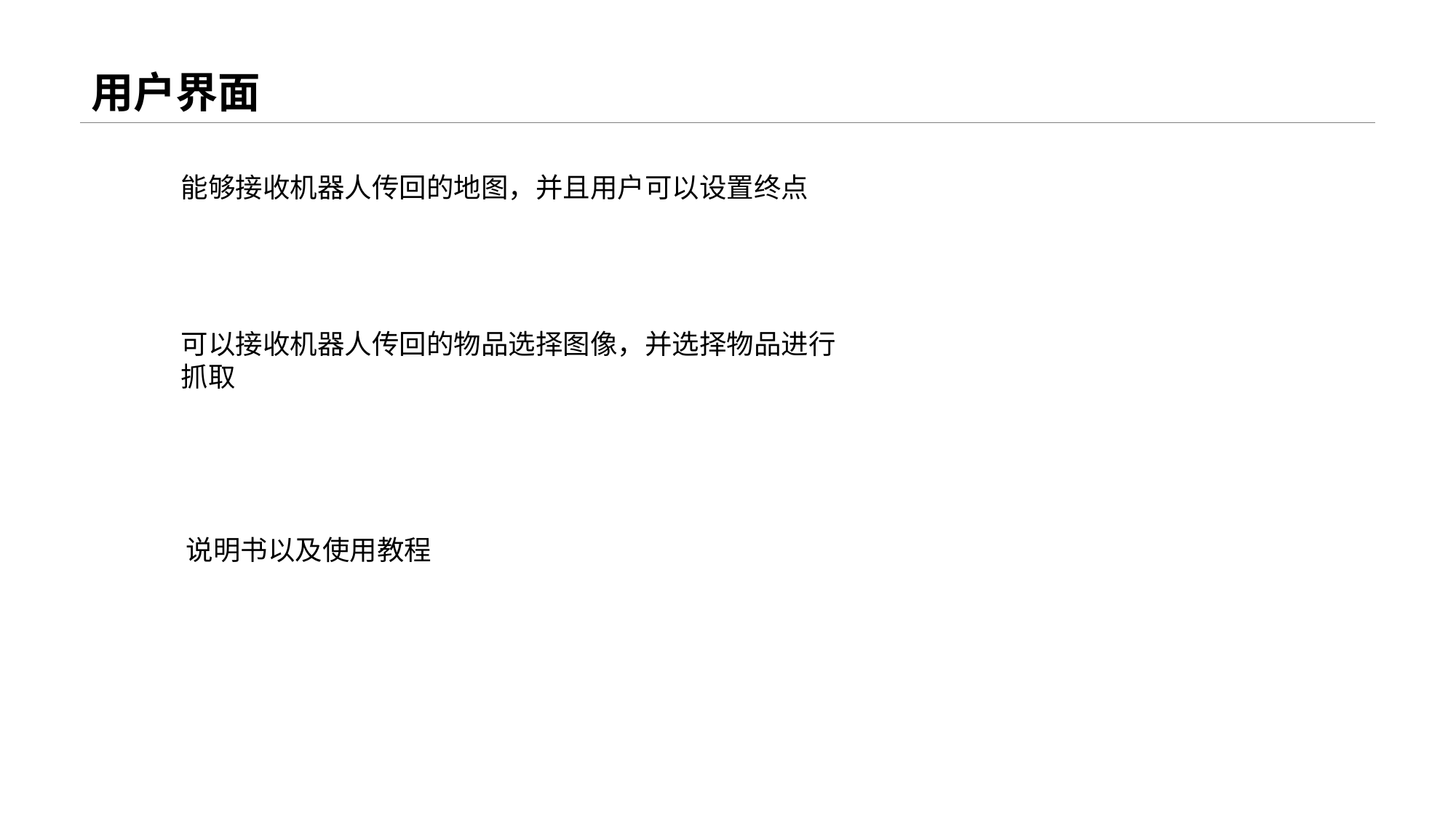

# 用户界面
能够接收机器人传回的地图，并且用户可以设置终点
可以接收机器人传回的物品选择图像，并选择物品进行抓取
说明书以及使用教程
34